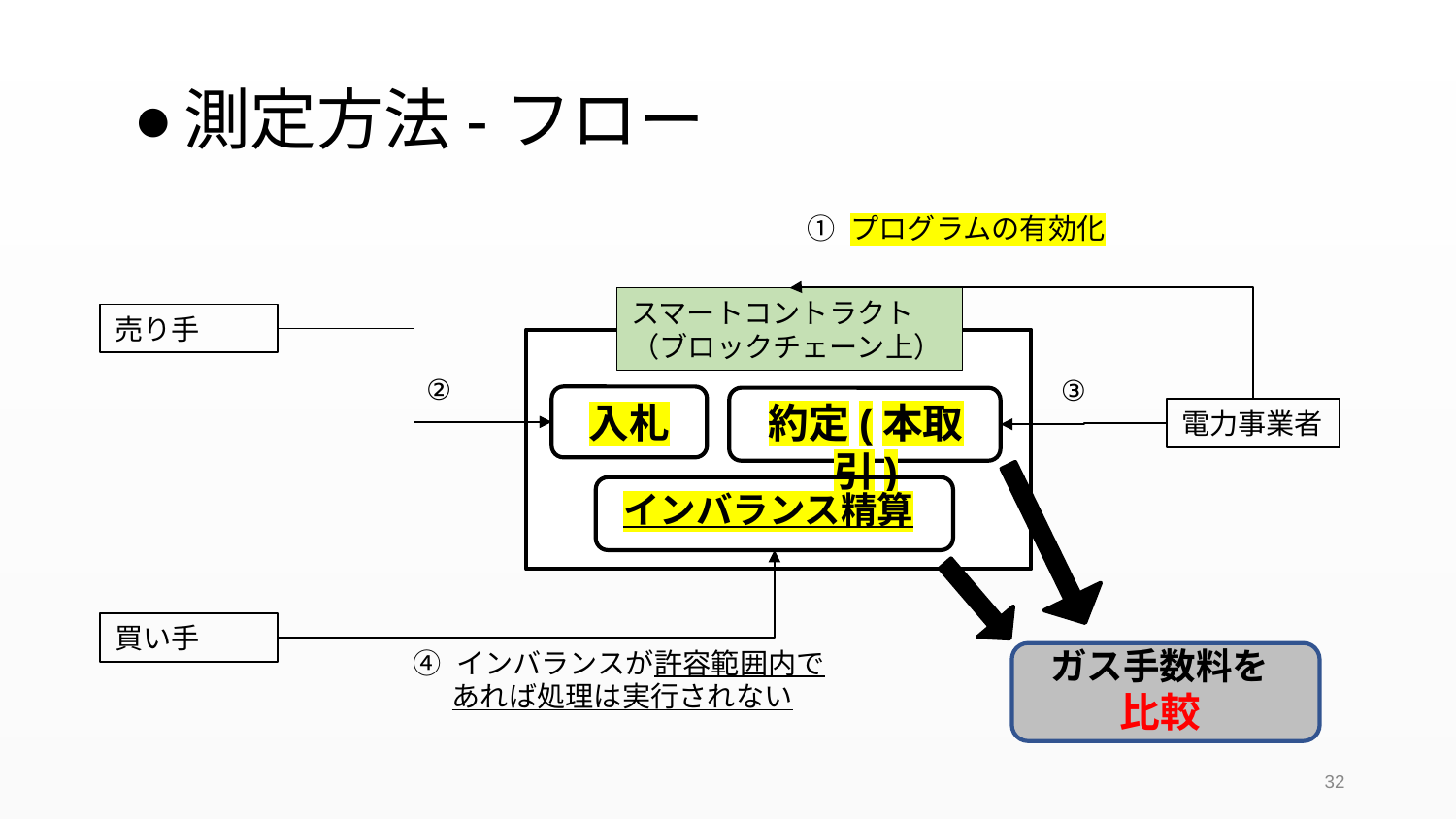

# 測定方法-フロー
① プログラムの有効化
スマートコントラクト（ブロックチェーン上）

入札

約定(本取引)

インバランス精算
売り手
②
③
電力事業者

買い手
ガス手数料を比較
④ インバランスが許容範囲内で
    あれば処理は実行されない

32